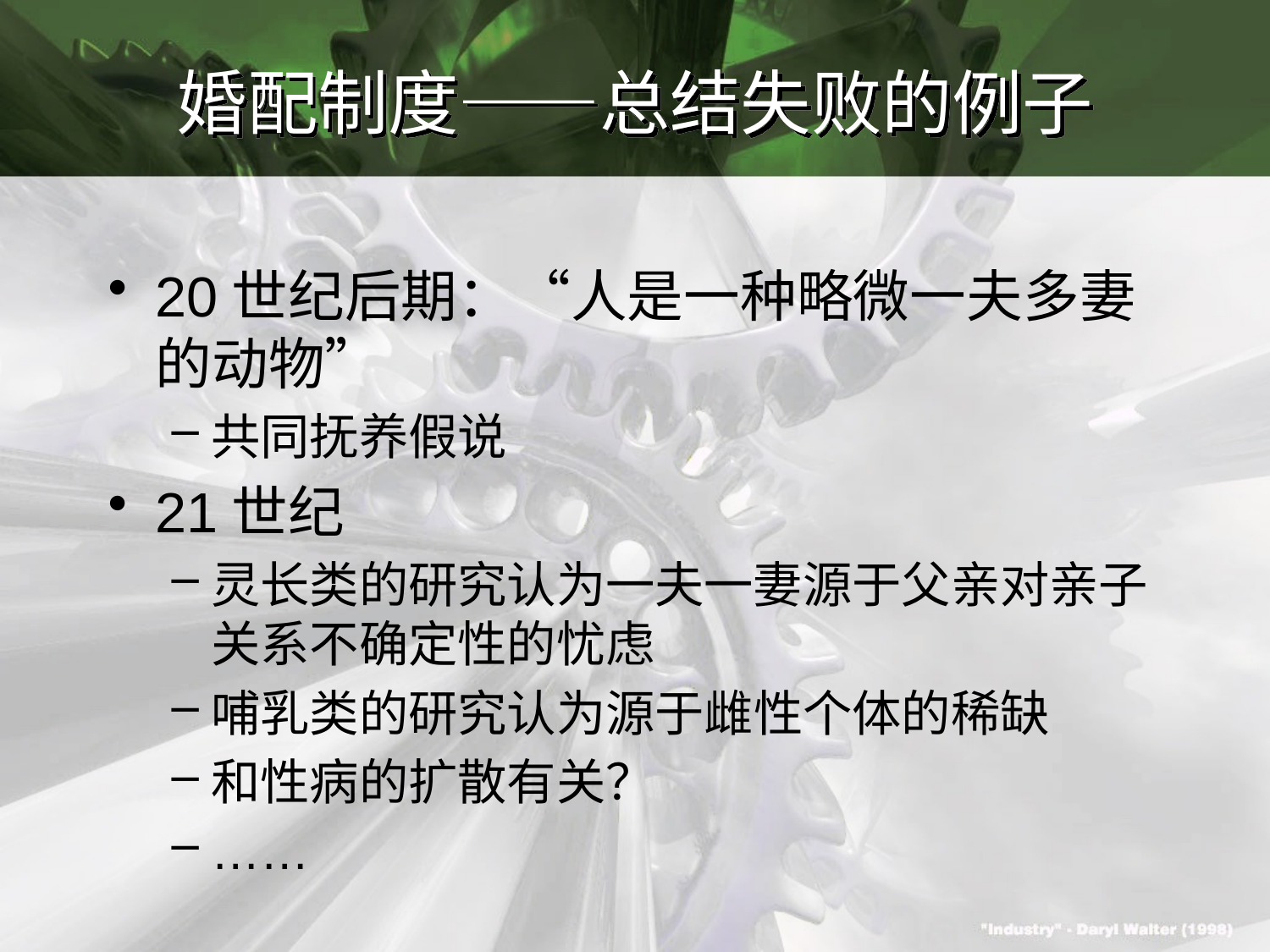

# 婚配制度——总结失败的例子
20世纪后期：“人是一种略微一夫多妻的动物”
共同抚养假说
21世纪
灵长类的研究认为一夫一妻源于父亲对亲子关系不确定性的忧虑
哺乳类的研究认为源于雌性个体的稀缺
和性病的扩散有关？
……